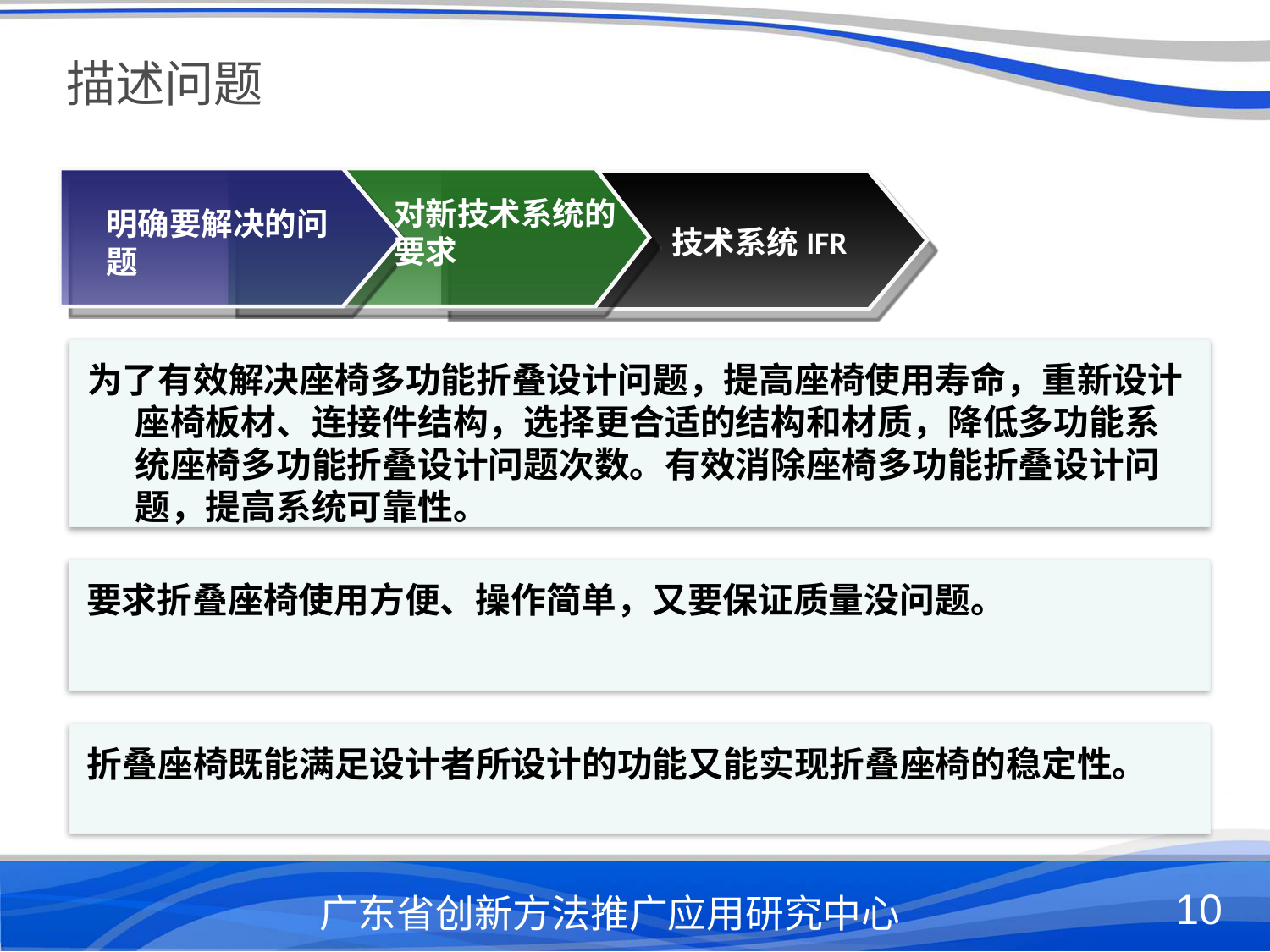

描述问题

对新技术系统的要求
明确要解决的问题
技术系统IFR
为了有效解决座椅多功能折叠设计问题，提高座椅使用寿命，重新设计座椅板材、连接件结构，选择更合适的结构和材质，降低多功能系统座椅多功能折叠设计问题次数。有效消除座椅多功能折叠设计问题，提高系统可靠性。
要求折叠座椅使用方便、操作简单，又要保证质量没问题。
折叠座椅既能满足设计者所设计的功能又能实现折叠座椅的稳定性。
广东省创新方法推广应用研究中心
10